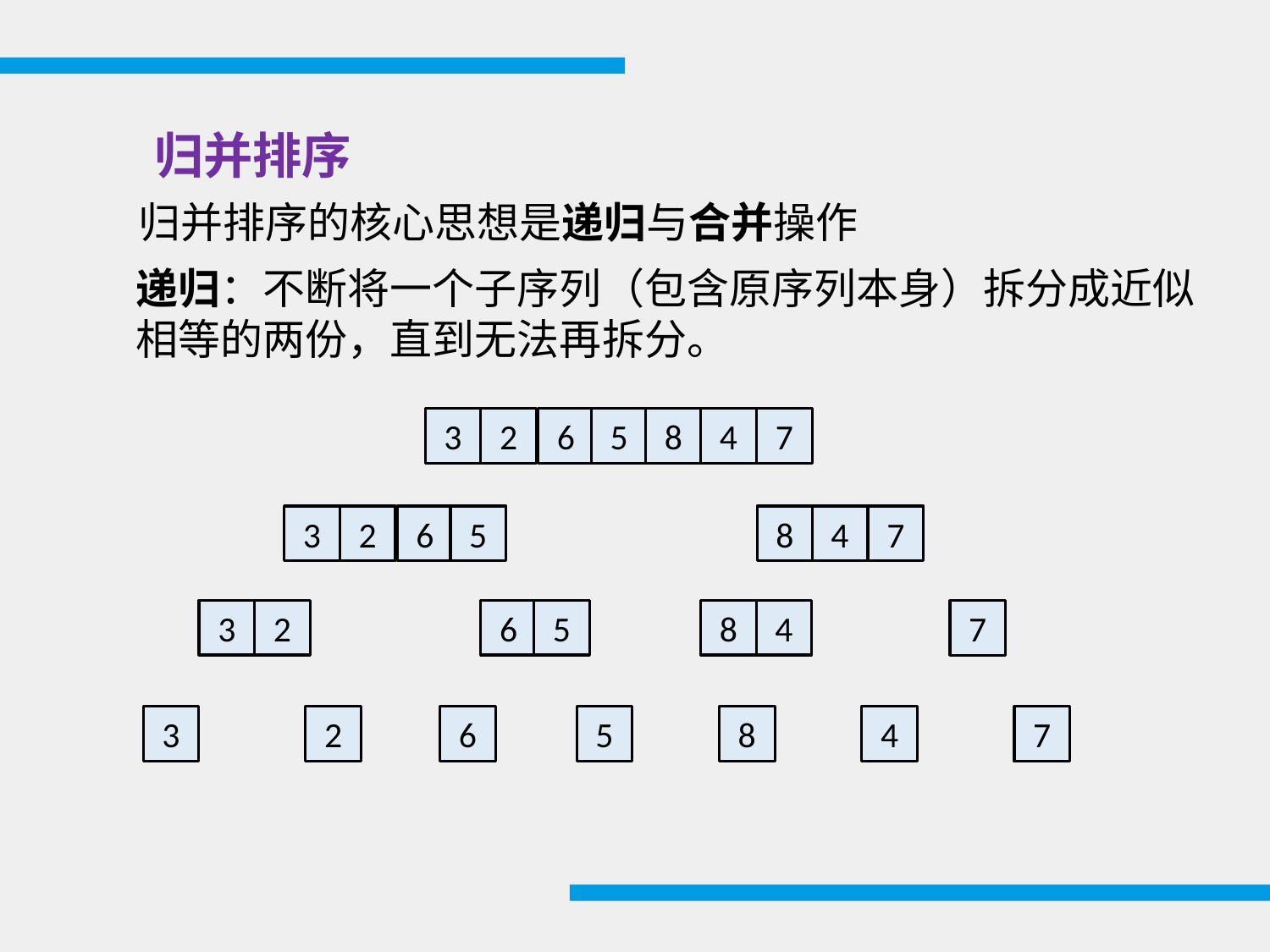

归并排序
归并排序的核心思想是递归与合并操作
递归：不断将一个子序列（包含原序列本身）拆分成近似相等的两份，直到无法再拆分。
3
2
6
5
8
4
7
3
2
6
5
8
4
7
3
2
6
5
8
4
7
3
2
6
5
8
4
7